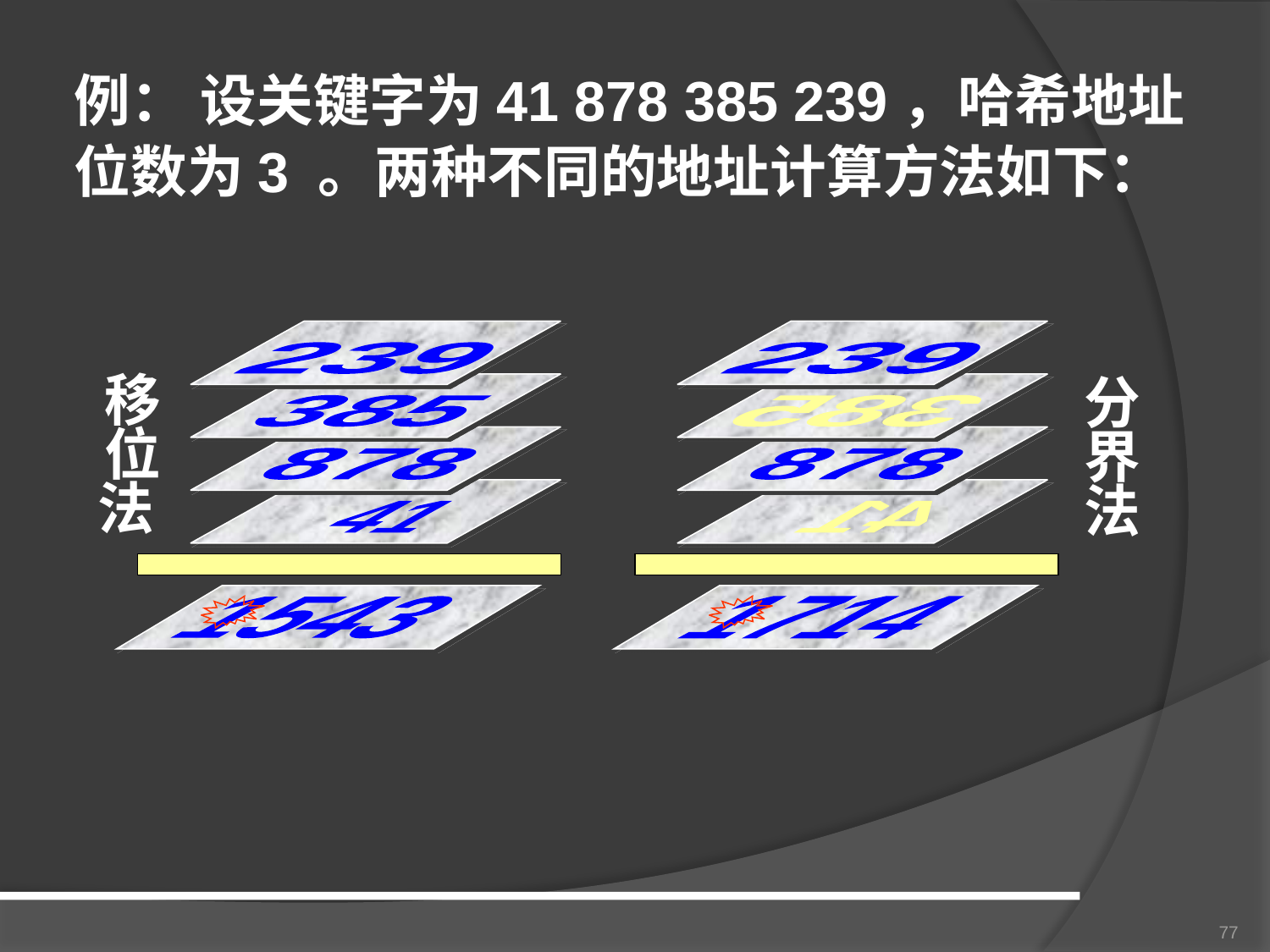

例： 设关键字为41 878 385 239，哈希地址位数为3 。两种不同的地址计算方法如下：

239
239
移
位
法

分
界
法
385
385

878
878

41
41

1543

1714

77